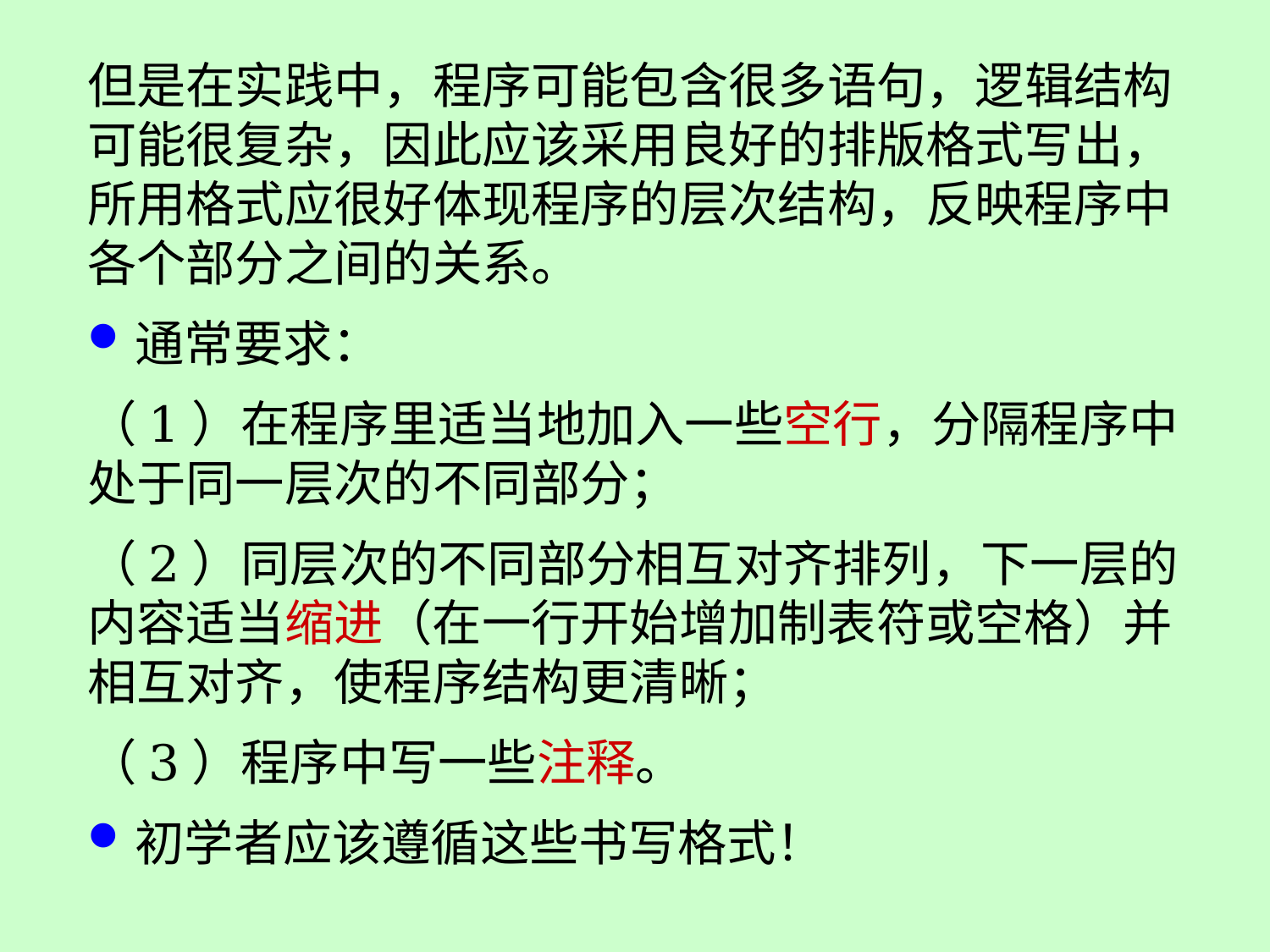

但是在实践中，程序可能包含很多语句，逻辑结构可能很复杂，因此应该采用良好的排版格式写出，所用格式应很好体现程序的层次结构，反映程序中各个部分之间的关系。
通常要求：
（1）在程序里适当地加入一些空行，分隔程序中处于同一层次的不同部分；
（2）同层次的不同部分相互对齐排列，下一层的内容适当缩进（在一行开始增加制表符或空格）并相互对齐，使程序结构更清晰；
（3）程序中写一些注释。
初学者应该遵循这些书写格式！
50